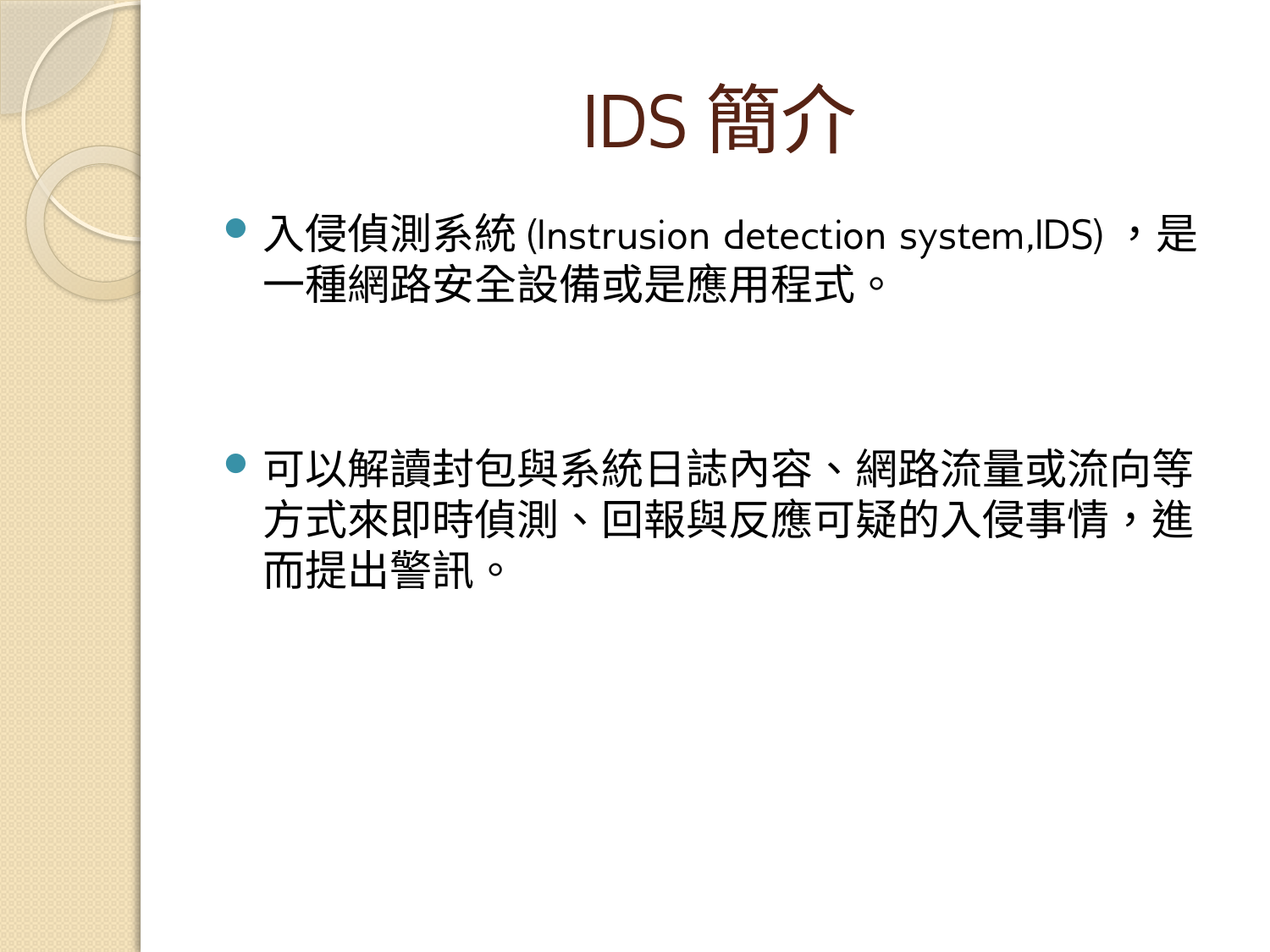

# IDS簡介
入侵偵測系統(Instrusion detection system,IDS)，是一種網路安全設備或是應用程式。

可以解讀封包與系統日誌內容、網路流量或流向等方式來即時偵測、回報與反應可疑的入侵事情，進而提出警訊。